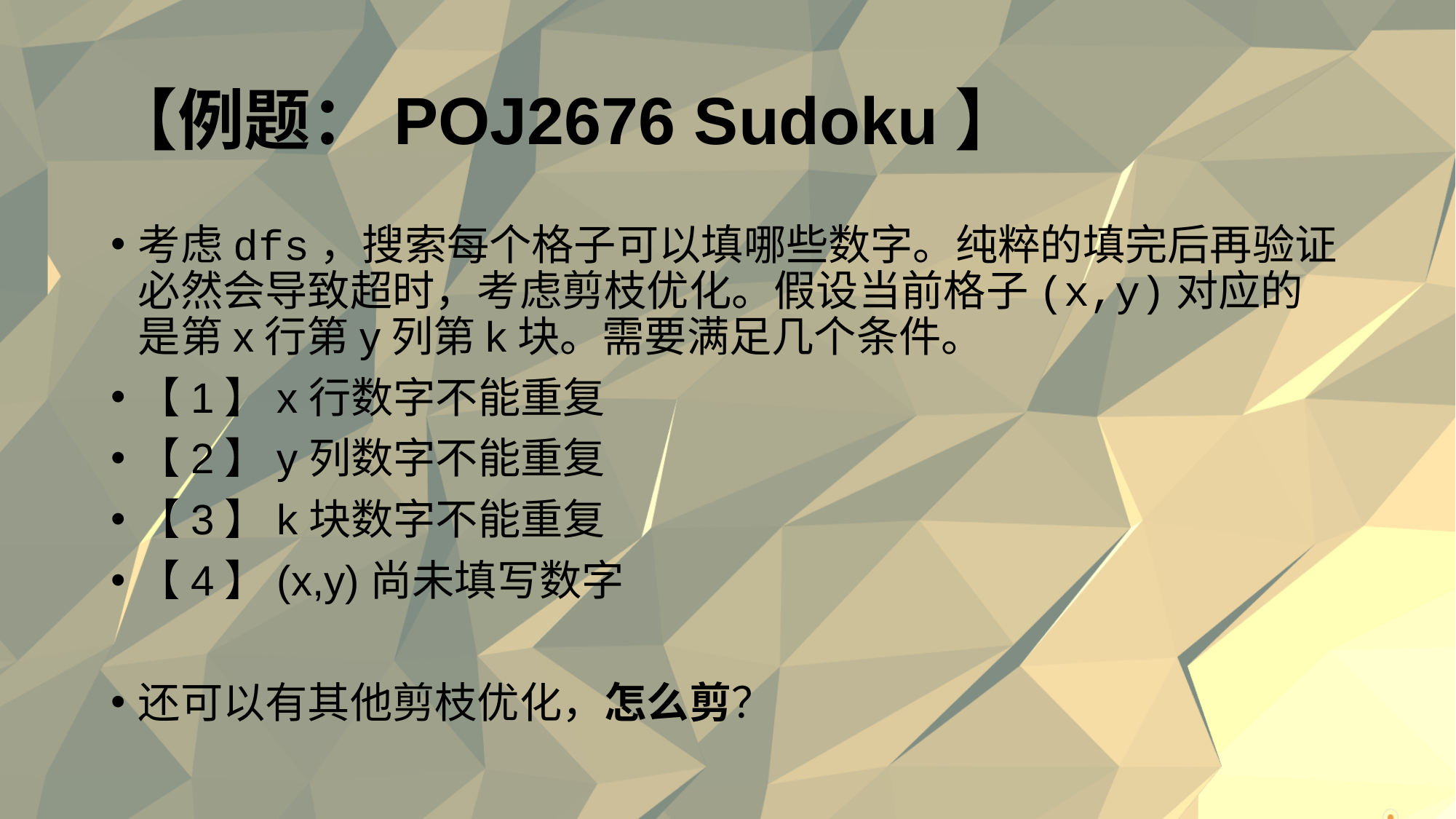

# 【例题：POJ2676 Sudoku】
考虑dfs，搜索每个格子可以填哪些数字。纯粹的填完后再验证必然会导致超时，考虑剪枝优化。假设当前格子(x,y)对应的是第x行第y列第k块。需要满足几个条件。
【1】x行数字不能重复
【2】y列数字不能重复
【3】k块数字不能重复
【4】(x,y)尚未填写数字

还可以有其他剪枝优化，怎么剪？